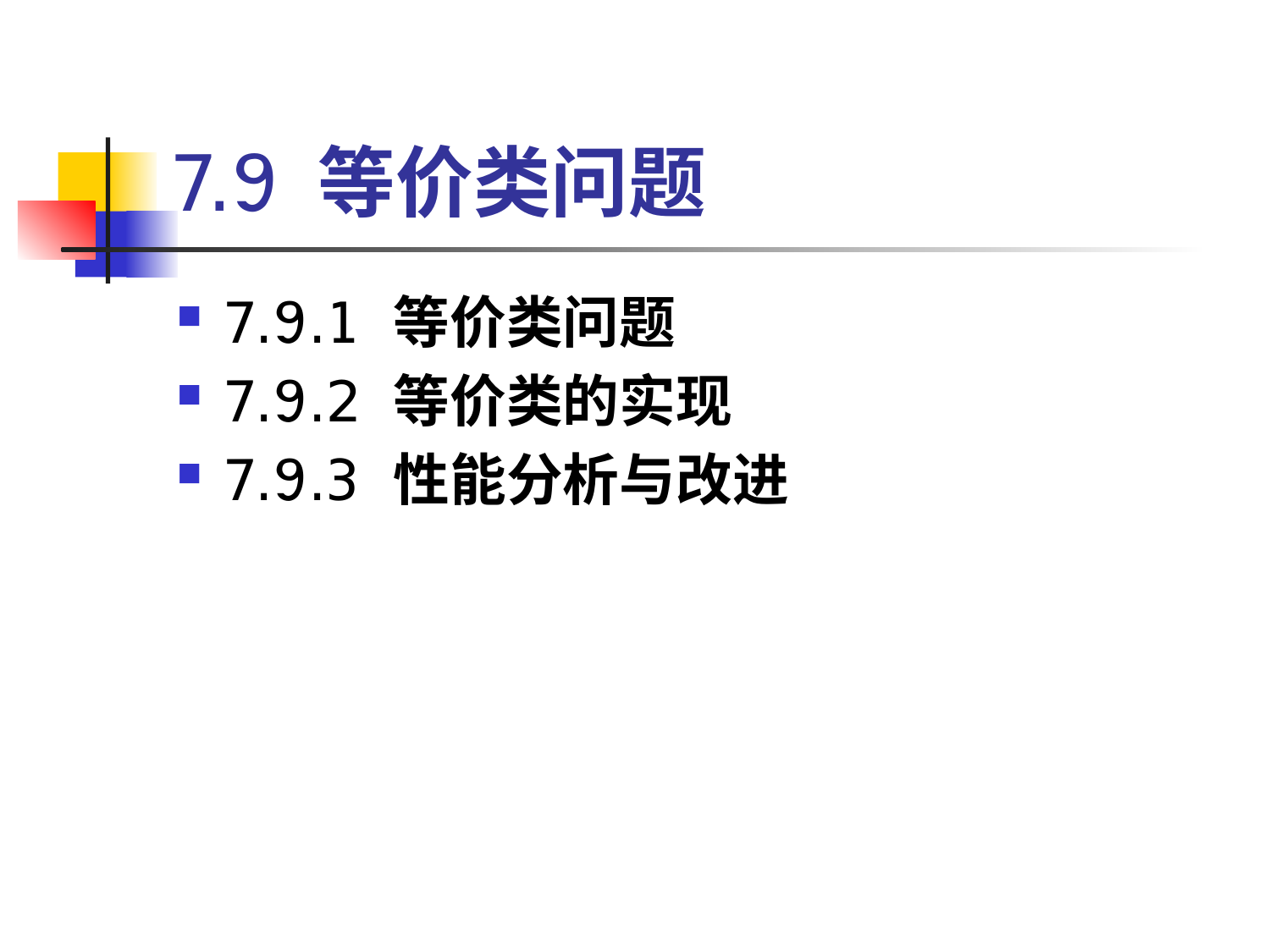

# 7.9 等价类问题
7.9.1 等价类问题
7.9.2 等价类的实现
7.9.3 性能分析与改进